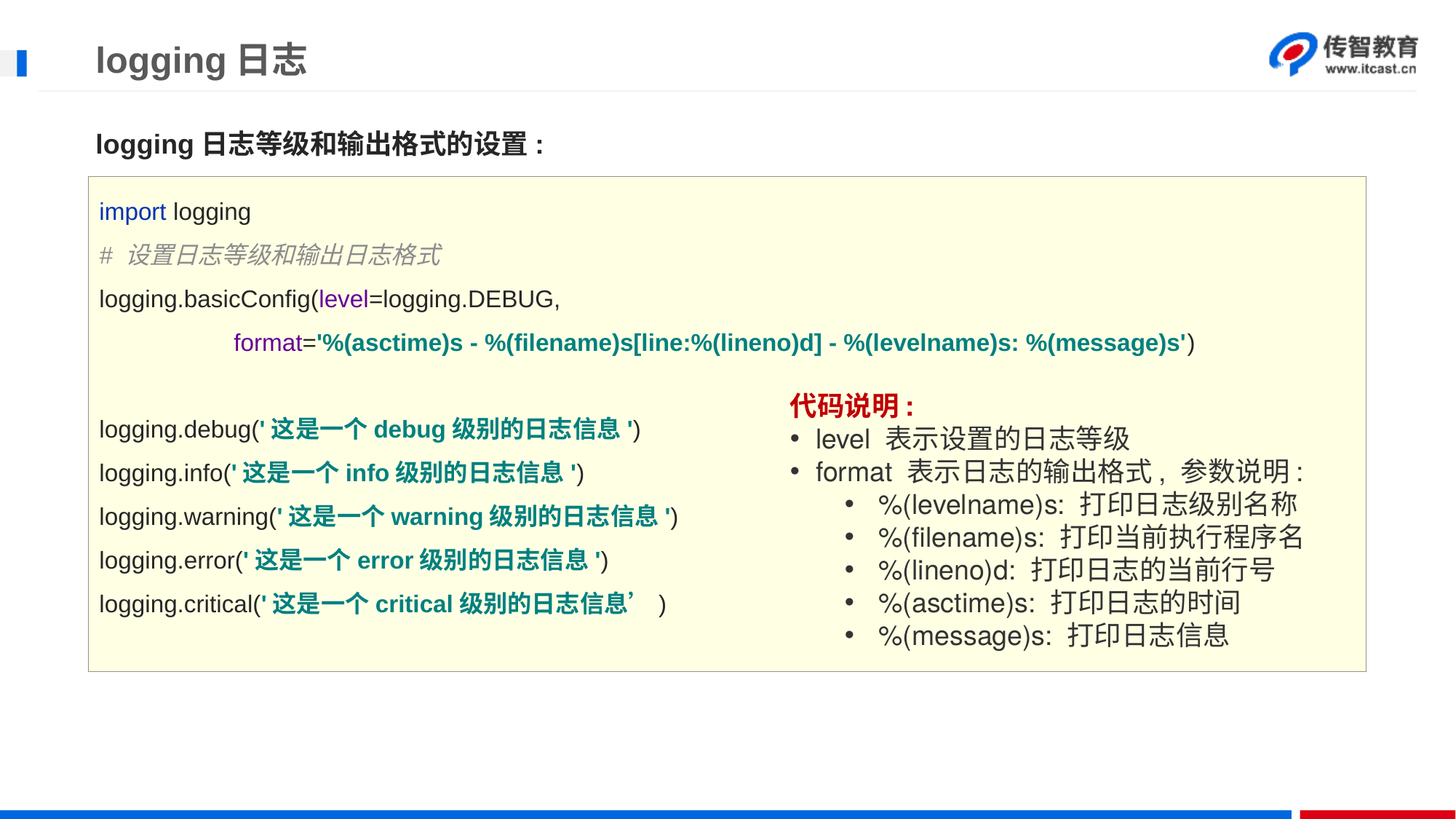

# logging日志
logging日志等级和输出格式的设置:
import logging
# 设置日志等级和输出日志格式
logging.basicConfig(level=logging.DEBUG,
                    format='%(asctime)s - %(filename)s[line:%(lineno)d] - %(levelname)s: %(message)s')
logging.debug('这是一个debug级别的日志信息')
logging.info('这是一个info级别的日志信息')
logging.warning('这是一个warning级别的日志信息')
logging.error('这是一个error级别的日志信息')
logging.critical('这是一个critical级别的日志信息’)

代码说明:
level 表示设置的日志等级
format 表示日志的输出格式, 参数说明:
%(levelname)s: 打印日志级别名称
%(filename)s: 打印当前执行程序名
%(lineno)d: 打印日志的当前行号
%(asctime)s: 打印日志的时间
%(message)s: 打印日志信息